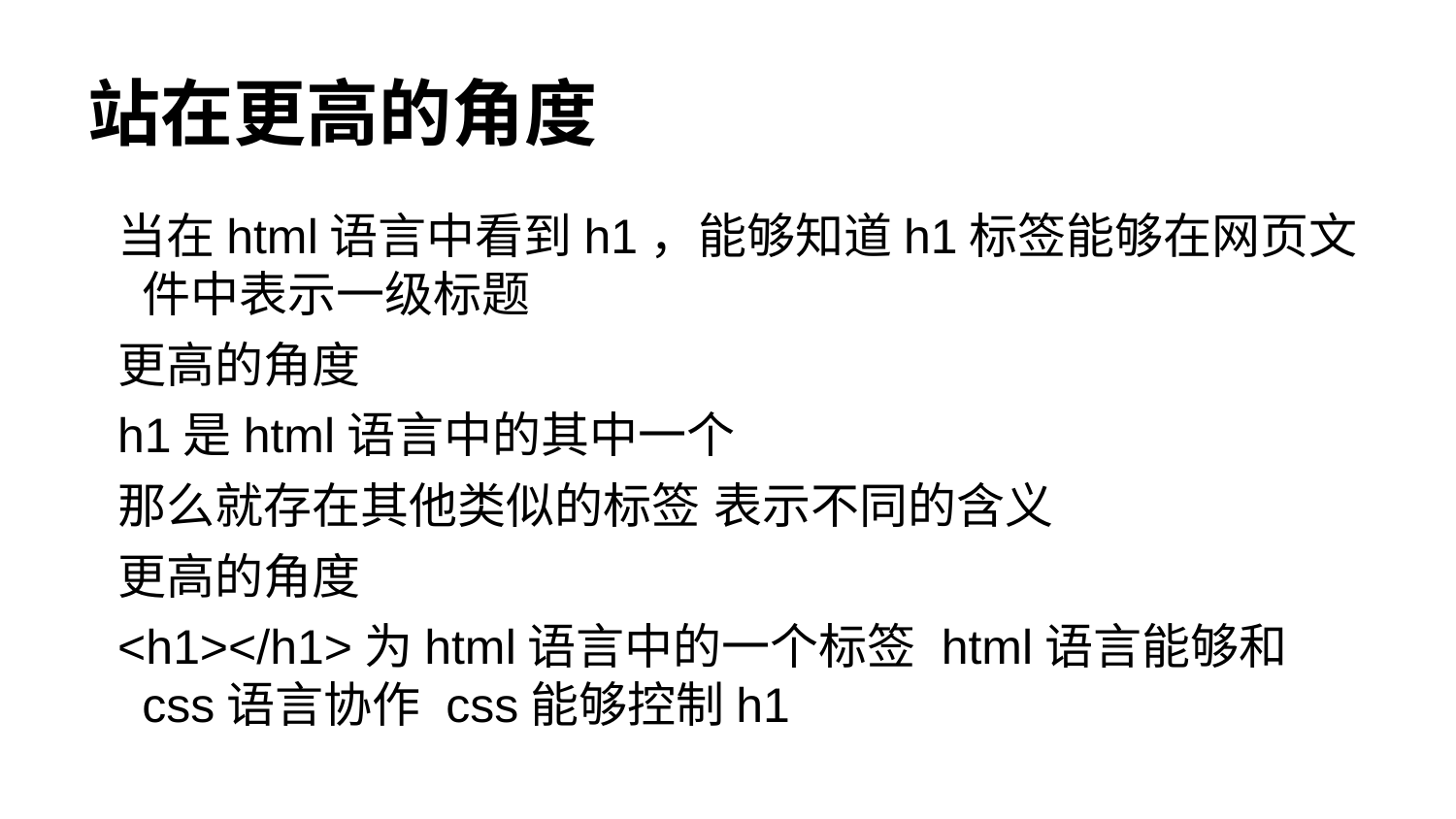

# 站在更高的角度
当在html语言中看到h1，能够知道h1标签能够在网页文件中表示一级标题
更高的角度
h1是html语言中的其中一个
那么就存在其他类似的标签 表示不同的含义
更高的角度
<h1></h1>为html语言中的一个标签 html语言能够和css语言协作 css能够控制h1